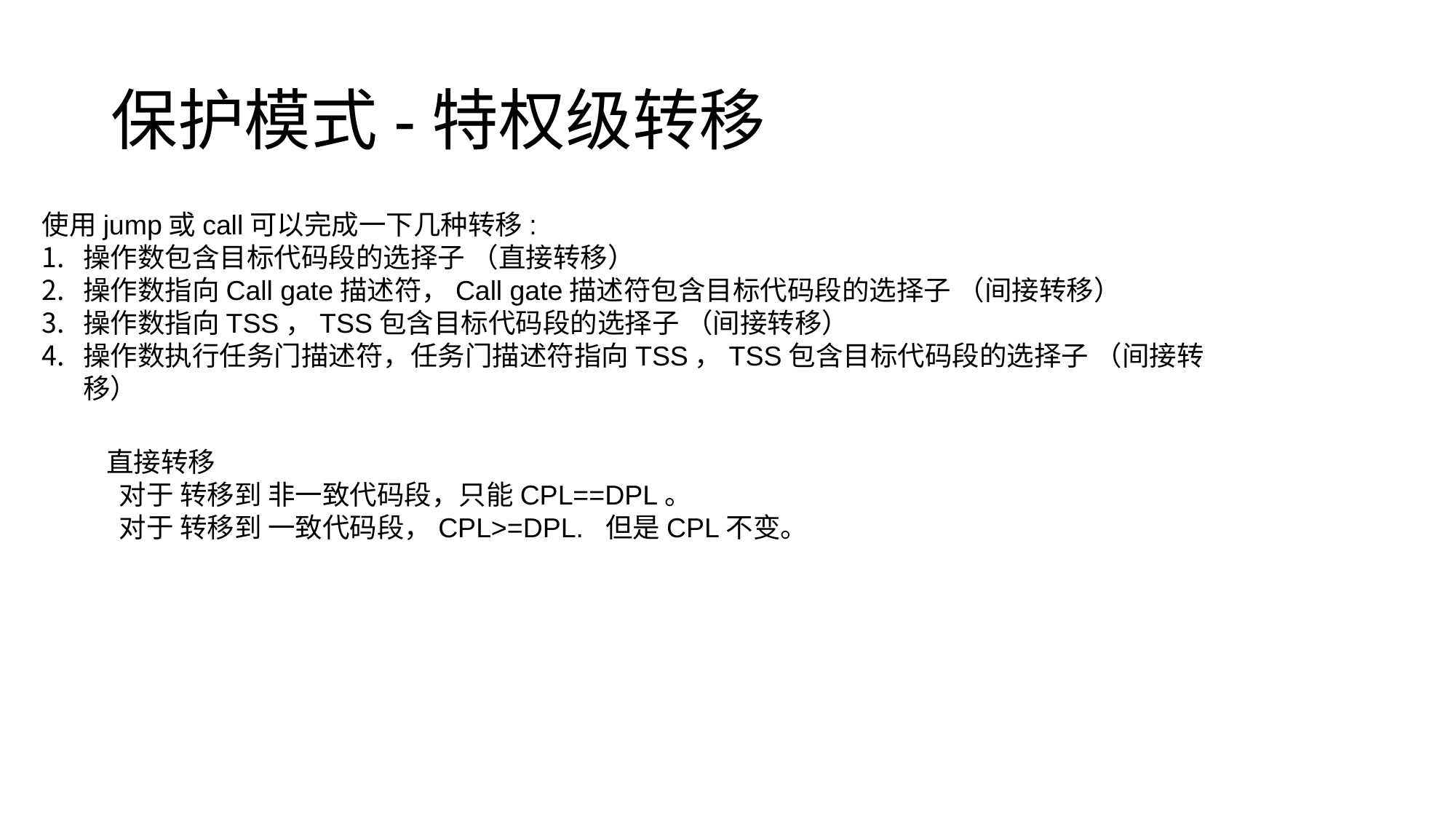

# 保护模式-特权级转移
使用jump或call可以完成一下几种转移:
操作数包含目标代码段的选择子 （直接转移）
操作数指向Call gate描述符，Call gate描述符包含目标代码段的选择子 （间接转移）
操作数指向TSS，TSS包含目标代码段的选择子 （间接转移）
操作数执行任务门描述符，任务门描述符指向TSS，TSS包含目标代码段的选择子 （间接转移）

直接转移
 对于 转移到 非一致代码段，只能CPL==DPL。
 对于 转移到 一致代码段，CPL>=DPL.  但是CPL不变。